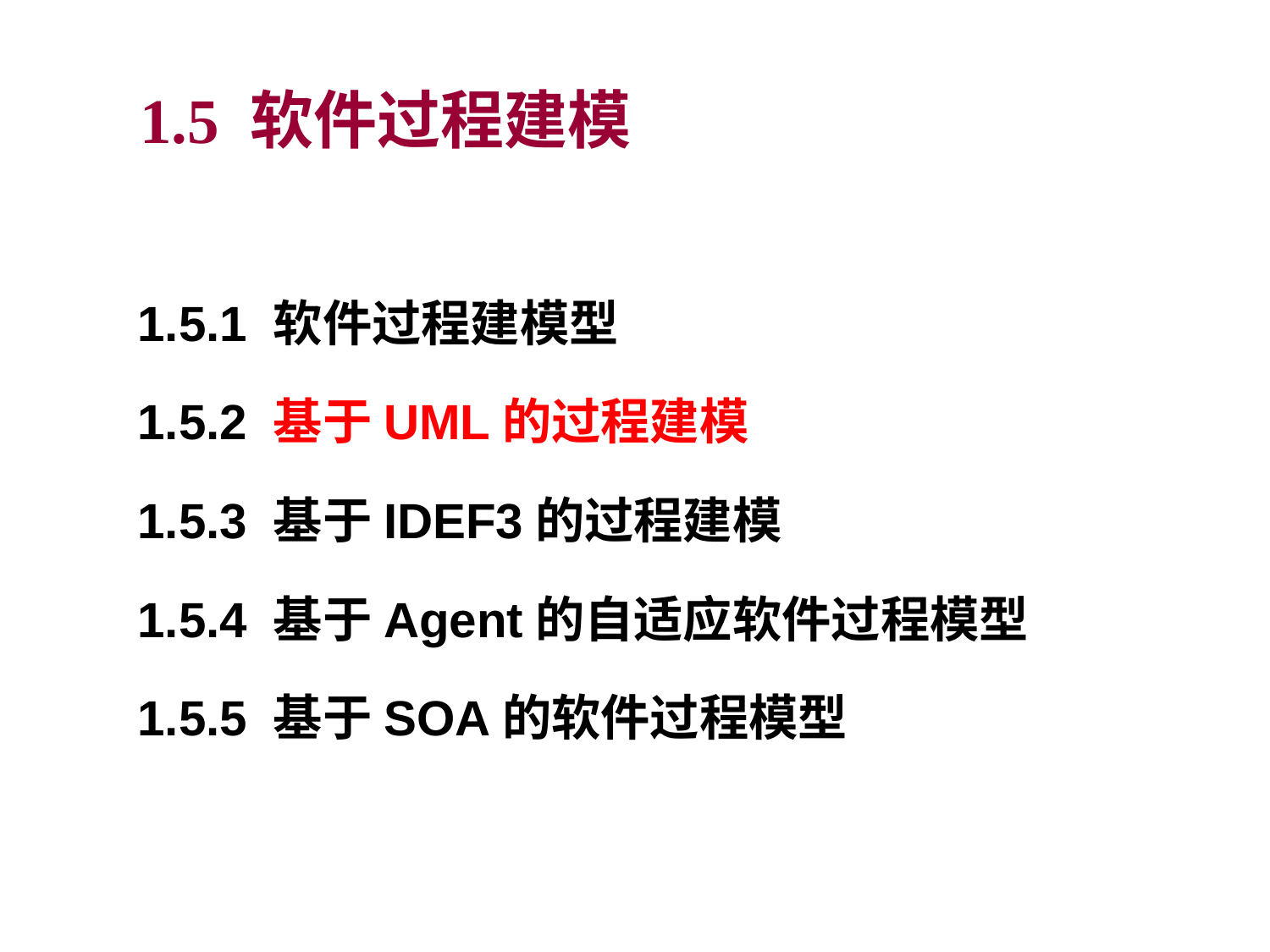

1.5 软件过程建模
1.5.1 软件过程建模型
1.5.2 基于UML的过程建模
1.5.3 基于IDEF3的过程建模
1.5.4 基于Agent的自适应软件过程模型
1.5.5 基于SOA的软件过程模型